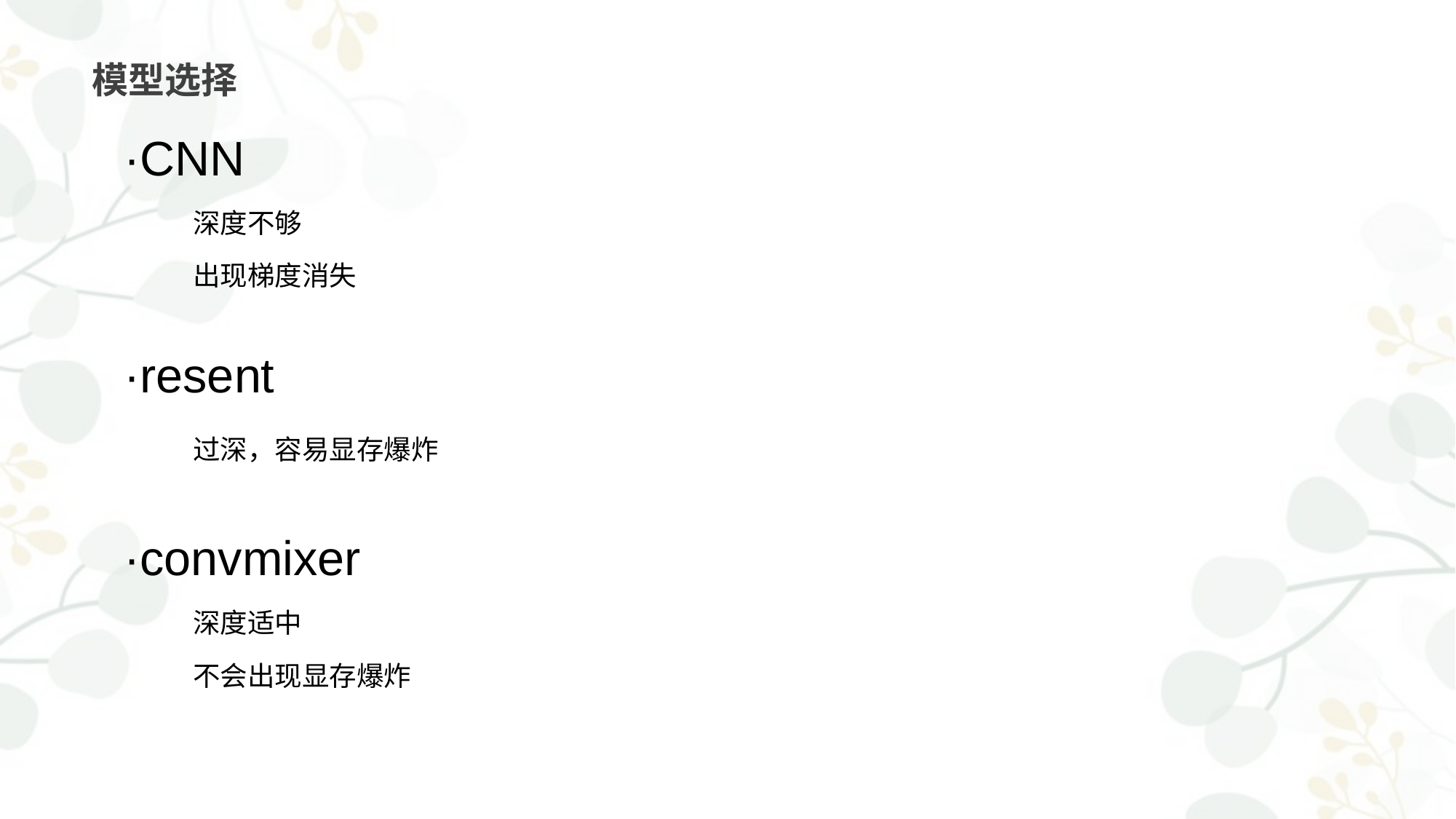

# 模型选择

·CNN
深度不够
出现梯度消失
·resent
过深，容易显存爆炸
·convmixer
深度适中
不会出现显存爆炸